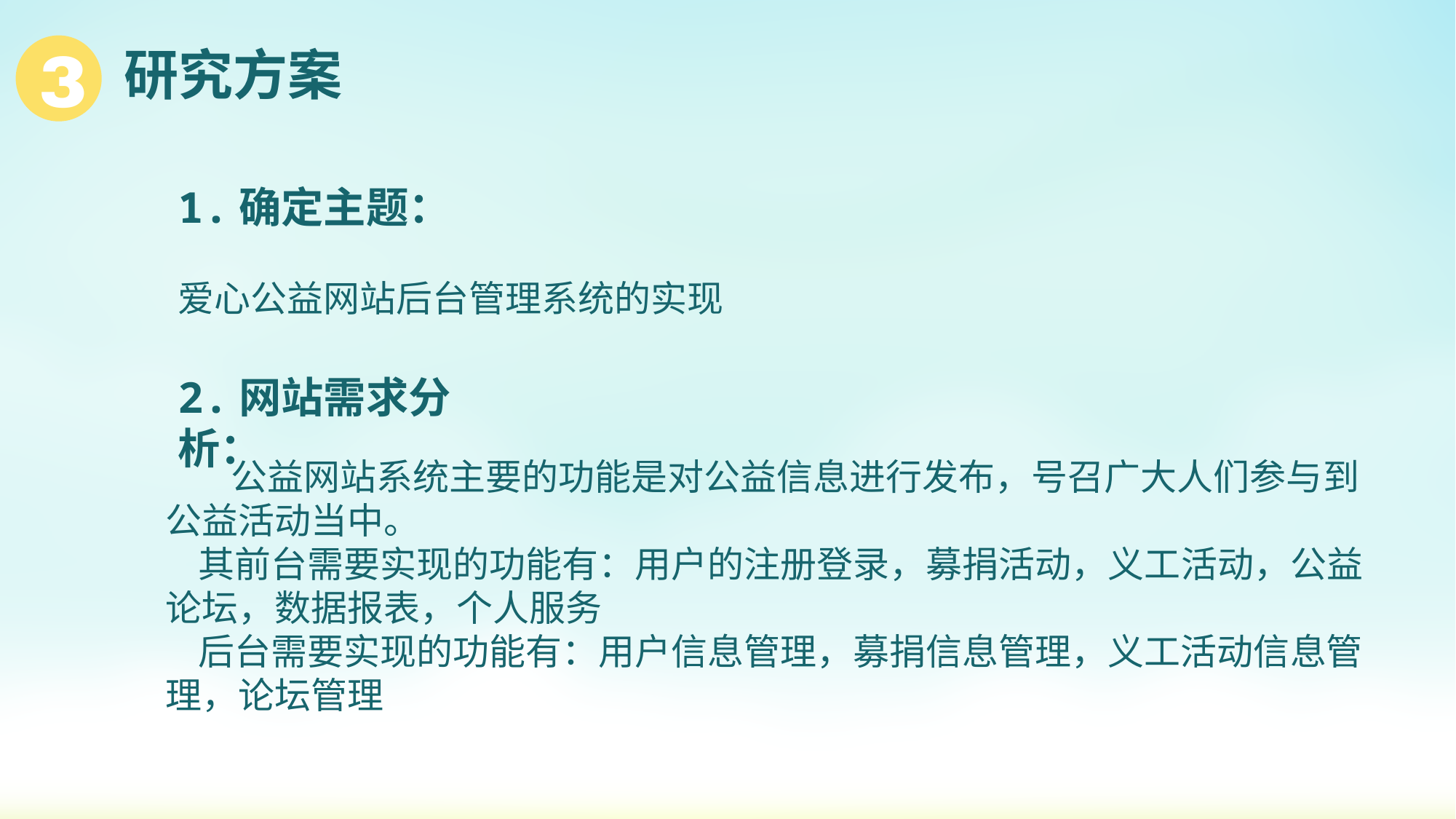

# 研究方案
3
1.确定主题：

爱心公益网站后台管理系统的实现
2.网站需求分析：
       公益网站系统主要的功能是对公益信息进行发布，号召广大人们参与到公益活动当中。
   其前台需要实现的功能有：用户的注册登录，募捐活动，义工活动，公益论坛，数据报表，个人服务
   后台需要实现的功能有：用户信息管理，募捐信息管理，义工活动信息管理，论坛管理